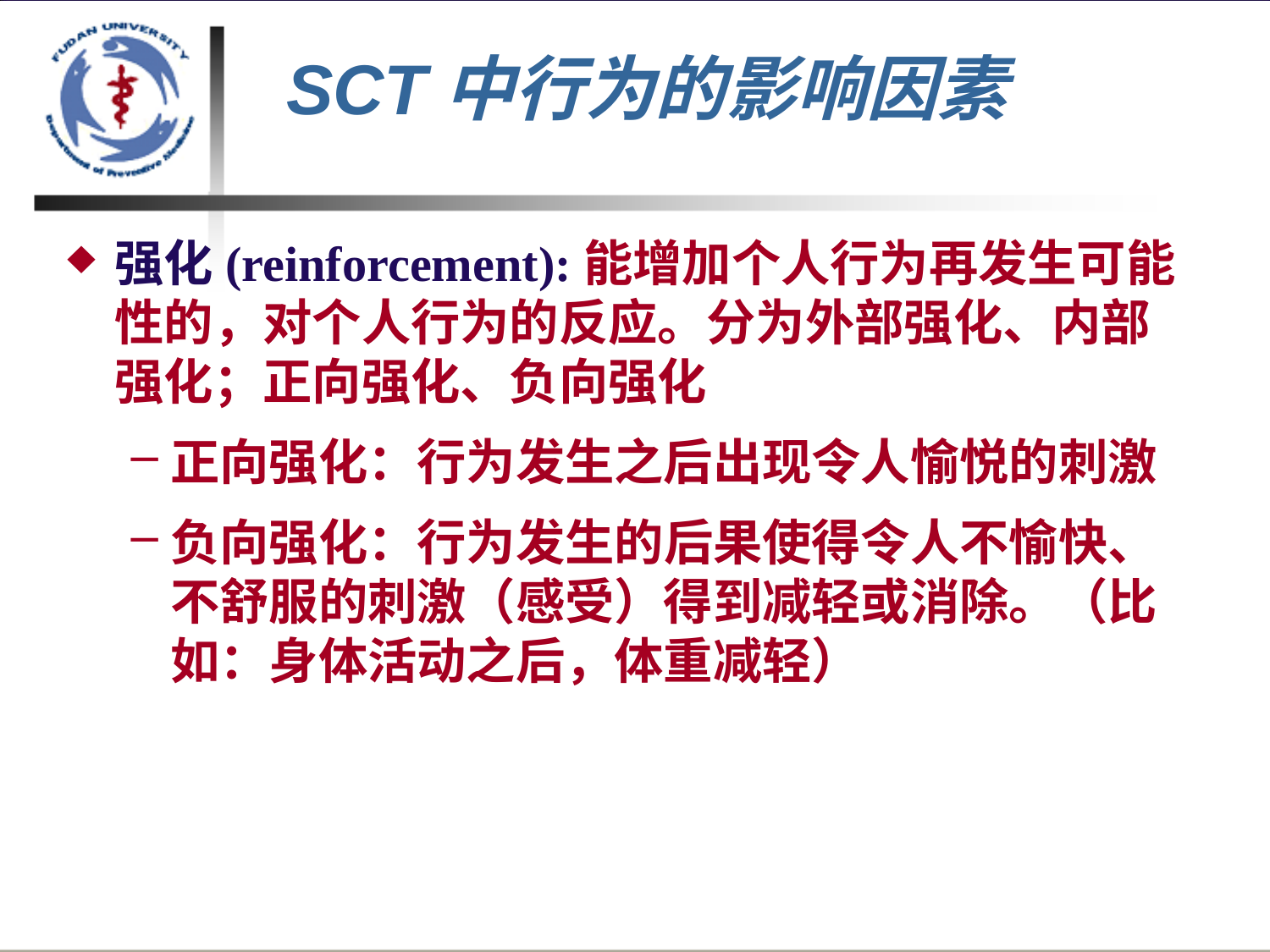

# SCT中行为的影响因素
强化(reinforcement):能增加个人行为再发生可能性的，对个人行为的反应。分为外部强化、内部强化；正向强化、负向强化
正向强化：行为发生之后出现令人愉悦的刺激
负向强化：行为发生的后果使得令人不愉快、不舒服的刺激（感受）得到减轻或消除。（比如：身体活动之后，体重减轻）